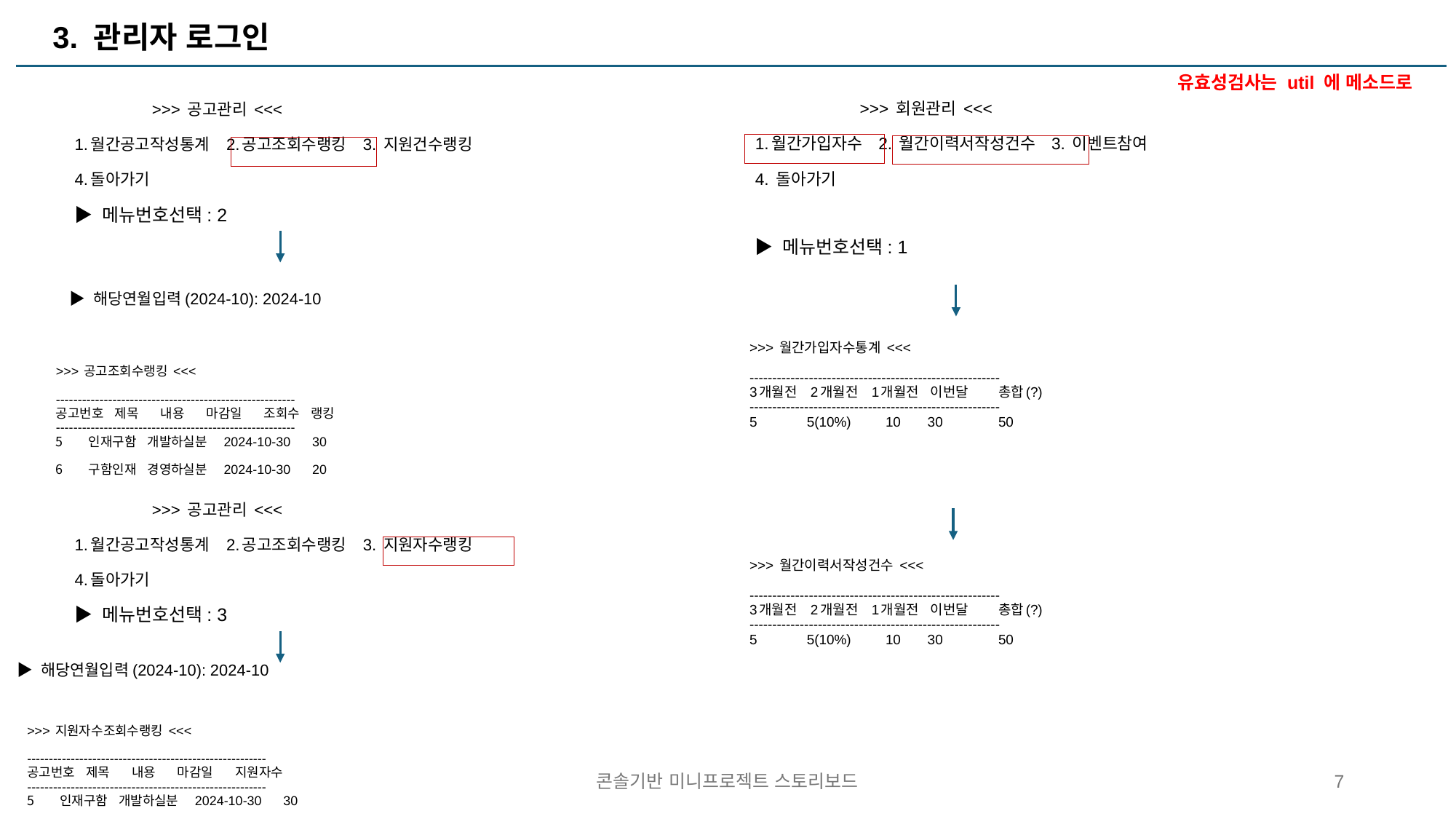

3. 관리자 로그인
유효성검사는 util 에 메소드로
                       >>> 회원관리 <<<
1.월간가입자수   2. 월간이력서작성건수   3. 이벤트참여

4. 돌아가기
                 >>> 공고관리 <<<
1.월간공고작성통계   2.공고조회수랭킹   3. 지원건수랭킹

4.돌아가기

▶ 메뉴번호선택: 2
▶ 메뉴번호선택: 1
▶ 해당연월입력(2024-10): 2024-10
>>> 월간가입자수통계 <<<
-------------------------------------------------------
3개월전   2개월전   1개월전   이번달	총합(?)
-------------------------------------------------------
5             5(10%)         10       30	50
>>> 공고조회수랭킹 <<<
-------------------------------------------------------
공고번호   제목      내용      마감일      조회수   랭킹
-------------------------------------------------------
인재구함   개발하실분    2024-10-30      30

구함인재   경영하실분    2024-10-30      20

                 >>> 공고관리 <<<
1.월간공고작성통계   2.공고조회수랭킹   3. 지원자수랭킹

4.돌아가기

>>> 월간이력서작성건수 <<<
-------------------------------------------------------
3개월전   2개월전   1개월전   이번달	총합(?)
-------------------------------------------------------
5             5(10%)         10       30	50
▶ 메뉴번호선택: 3
▶ 해당연월입력(2024-10): 2024-10
>>> 지원자수조회수랭킹 <<<
-------------------------------------------------------
공고번호   제목      내용      마감일      지원자수
-------------------------------------------------------
인재구함   개발하실분    2024-10-30      30

구함인재   경영하실분    2024-10-30      20

콘솔기반 미니프로젝트 스토리보드
7